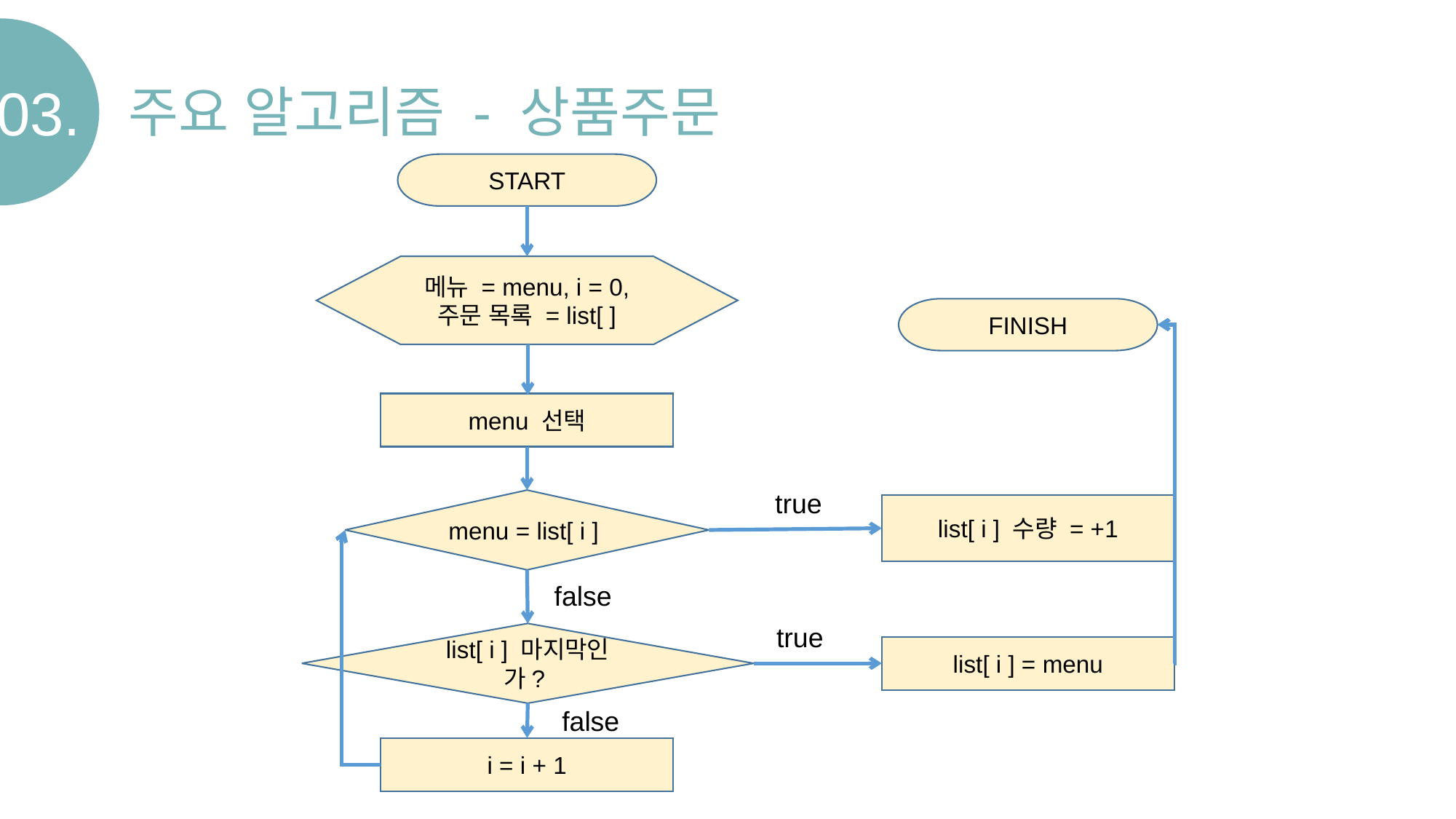

03.
주요 알고리즘 - 상품주문
START
메뉴 = menu, i = 0,
주문 목록 = list[ ]
FINISH
menu 선택
true
menu = list[ i ]
list[ i ] 수량 = +1
false
true
list[ i ] 마지막인가?
list[ i ] = menu
false
i = i + 1